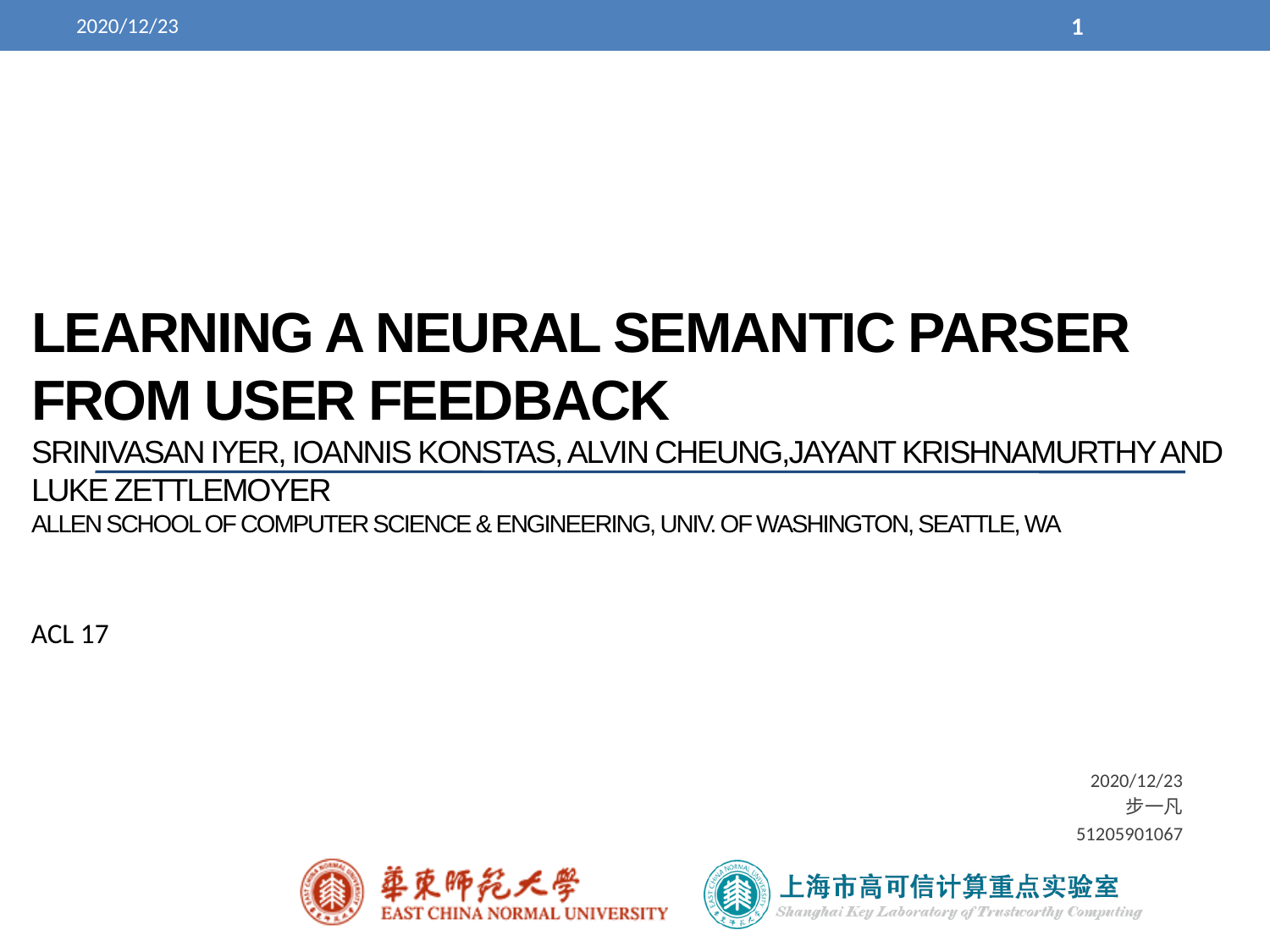

2020/12/23
1
# Learning a Neural Semantic Parser from User Feedback Srinivasan Iyer, Ioannis Konstas, Alvin Cheung,Jayant Krishnamurthy and Luke Zettlemoyer Allen School of Computer Science & Engineering, Univ. of Washington, Seattle, WA
ACL 17
2020/12/23
步一凡
51205901067